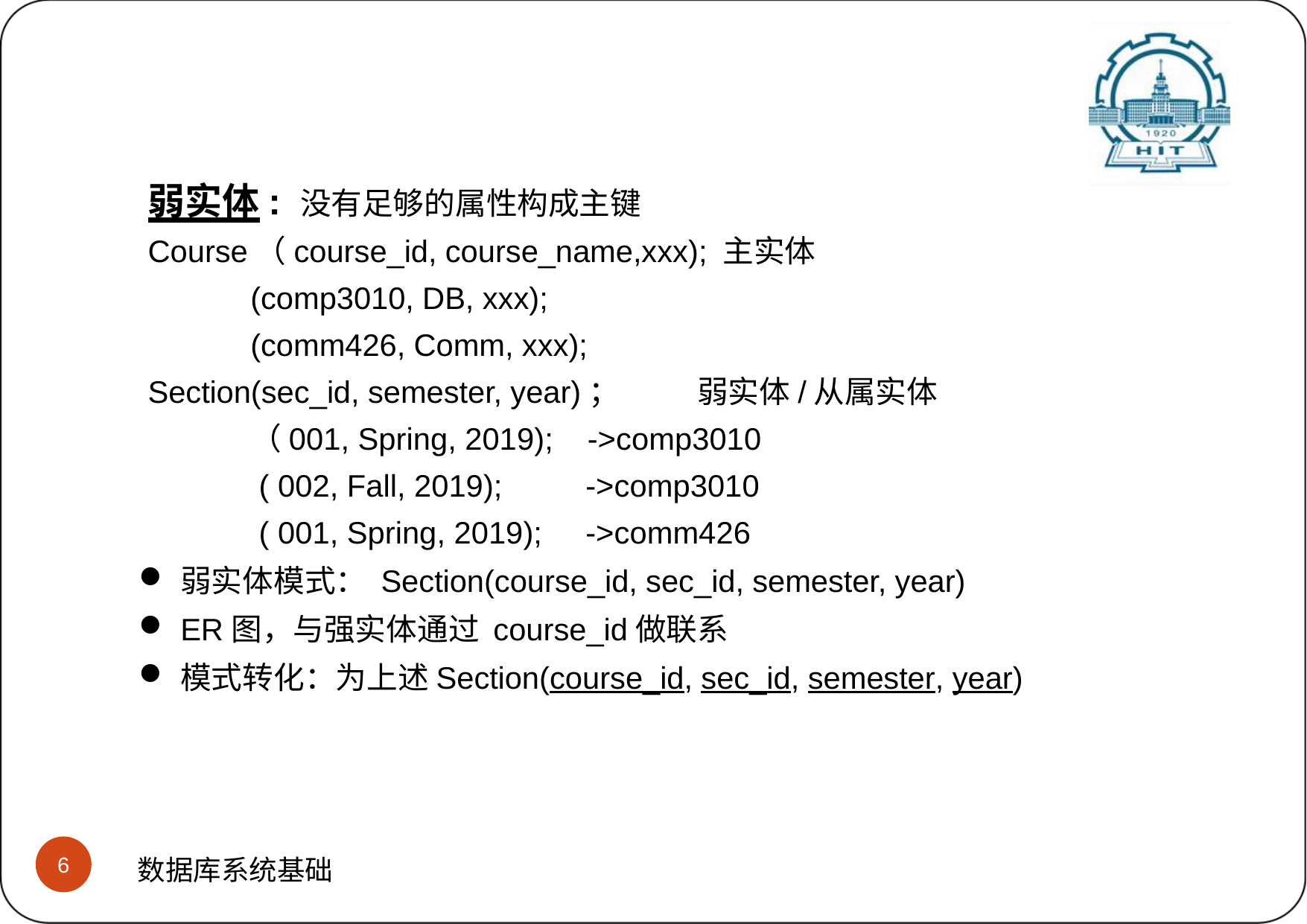

# IDEF1x-两种实体的区分 (1)实体的概念
弱实体: 没有足够的属性构成主键
Course（course_id, course_name,xxx); 主实体
	(comp3010, DB, xxx);
	(comm426, Comm, xxx);
Section(sec_id, semester, year)；	弱实体/从属实体
	（001, Spring, 2019);    ->comp3010
	 ( 002, Fall, 2019);	->comp3010
	 ( 001, Spring, 2019);	->comm426
弱实体模式： Section(course_id, sec_id, semester, year)
ER图，与强实体通过 course_id做联系
模式转化：为上述Section(course_id, sec_id, semester, year)